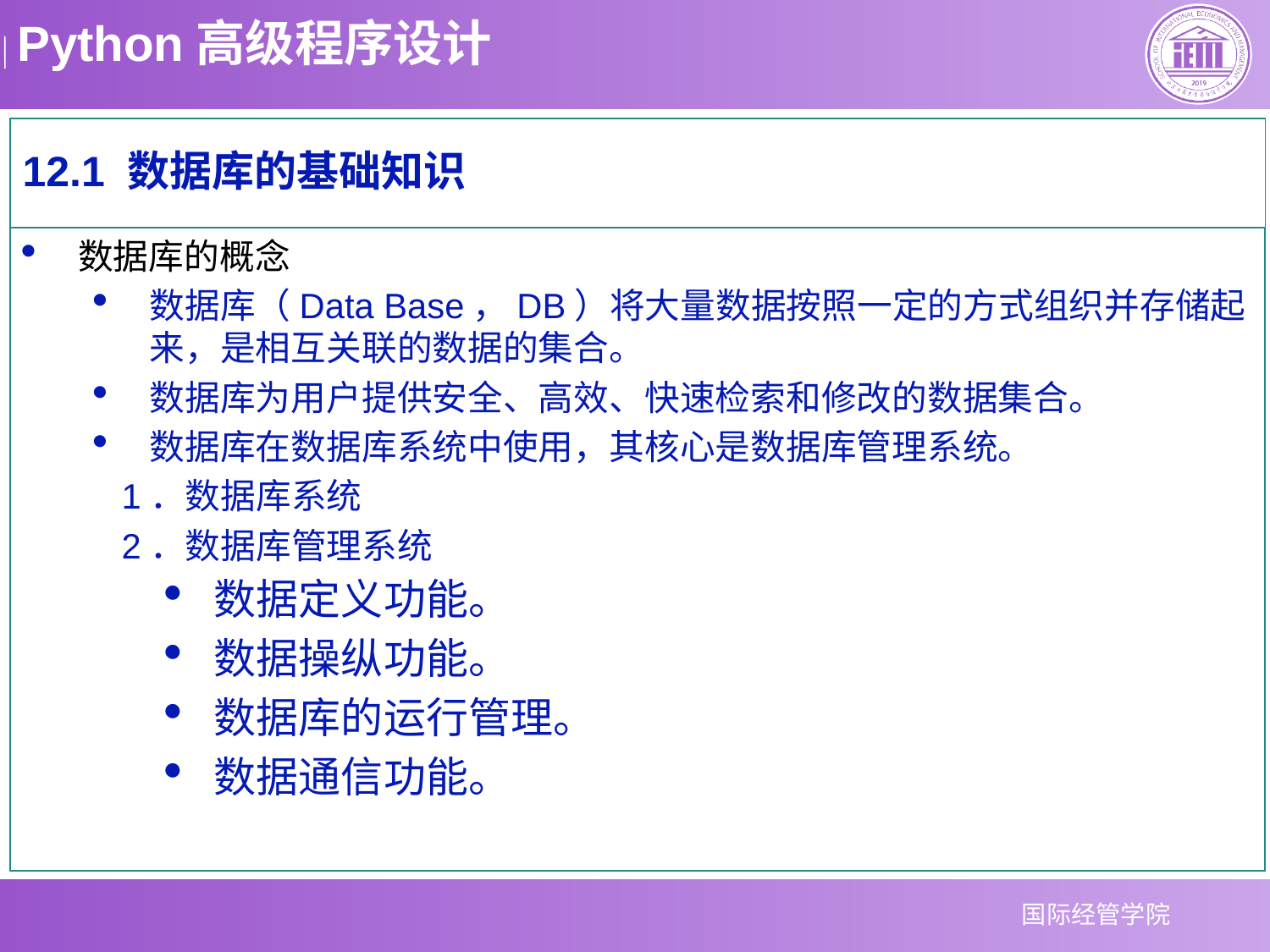

12.1 数据库的基础知识
数据库的概念
数据库（Data Base，DB）将大量数据按照一定的方式组织并存储起来，是相互关联的数据的集合。
数据库为用户提供安全、高效、快速检索和修改的数据集合。
数据库在数据库系统中使用，其核心是数据库管理系统。
1．数据库系统
2．数据库管理系统
数据定义功能。
数据操纵功能。
数据库的运行管理。
数据通信功能。